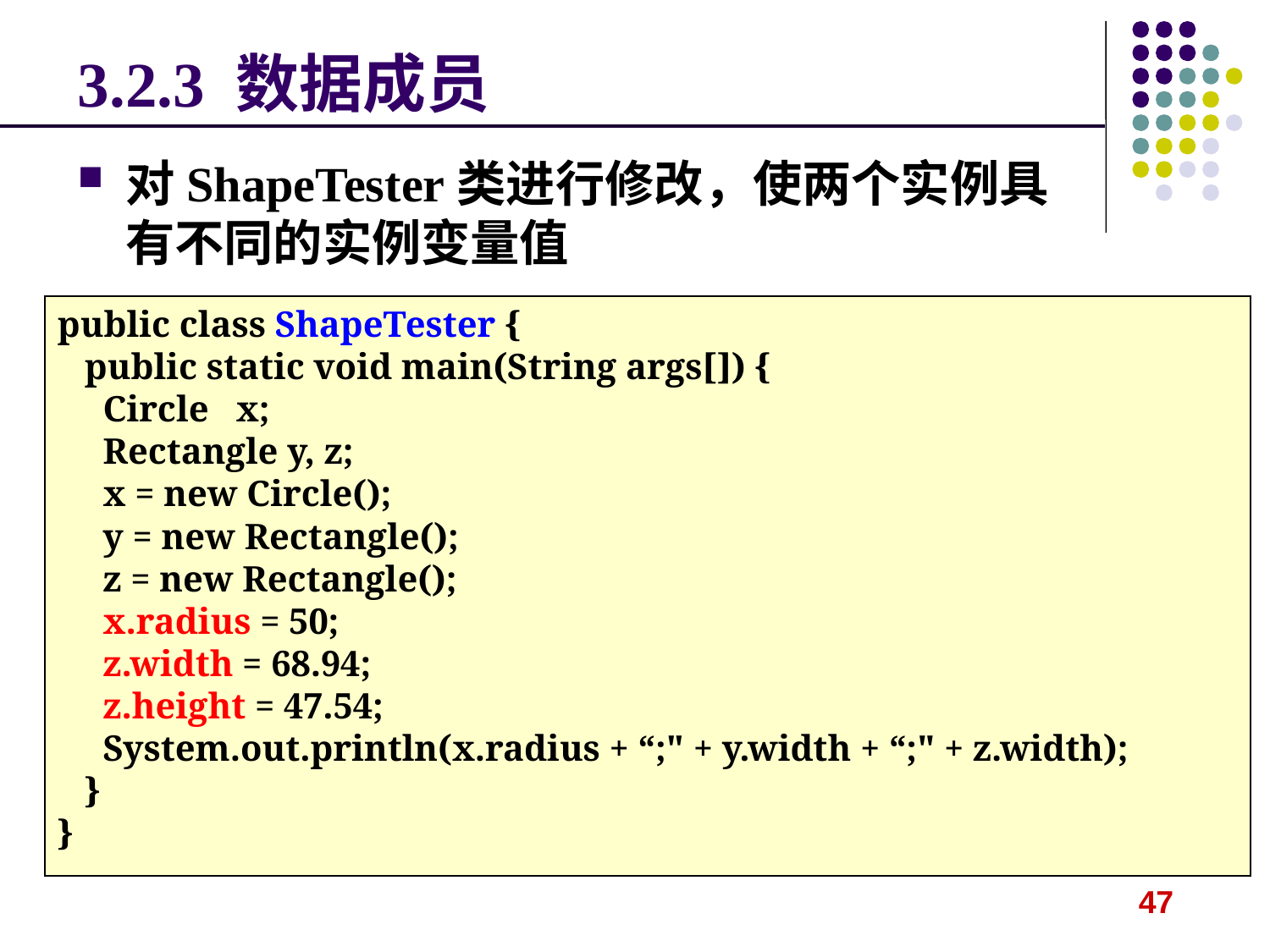

# 3.2.3 数据成员
对ShapeTester类进行修改，使两个实例具有不同的实例变量值
public class ShapeTester {
   public static void main(String args[]) {
     Circle   x;
     Rectangle y, z;
     x = new Circle();
     y = new Rectangle();
     z = new Rectangle();
     x.radius = 50;
     z.width = 68.94;
     z.height = 47.54;
     System.out.println(x.radius + “;" + y.width + “;" + z.width);
   }
}